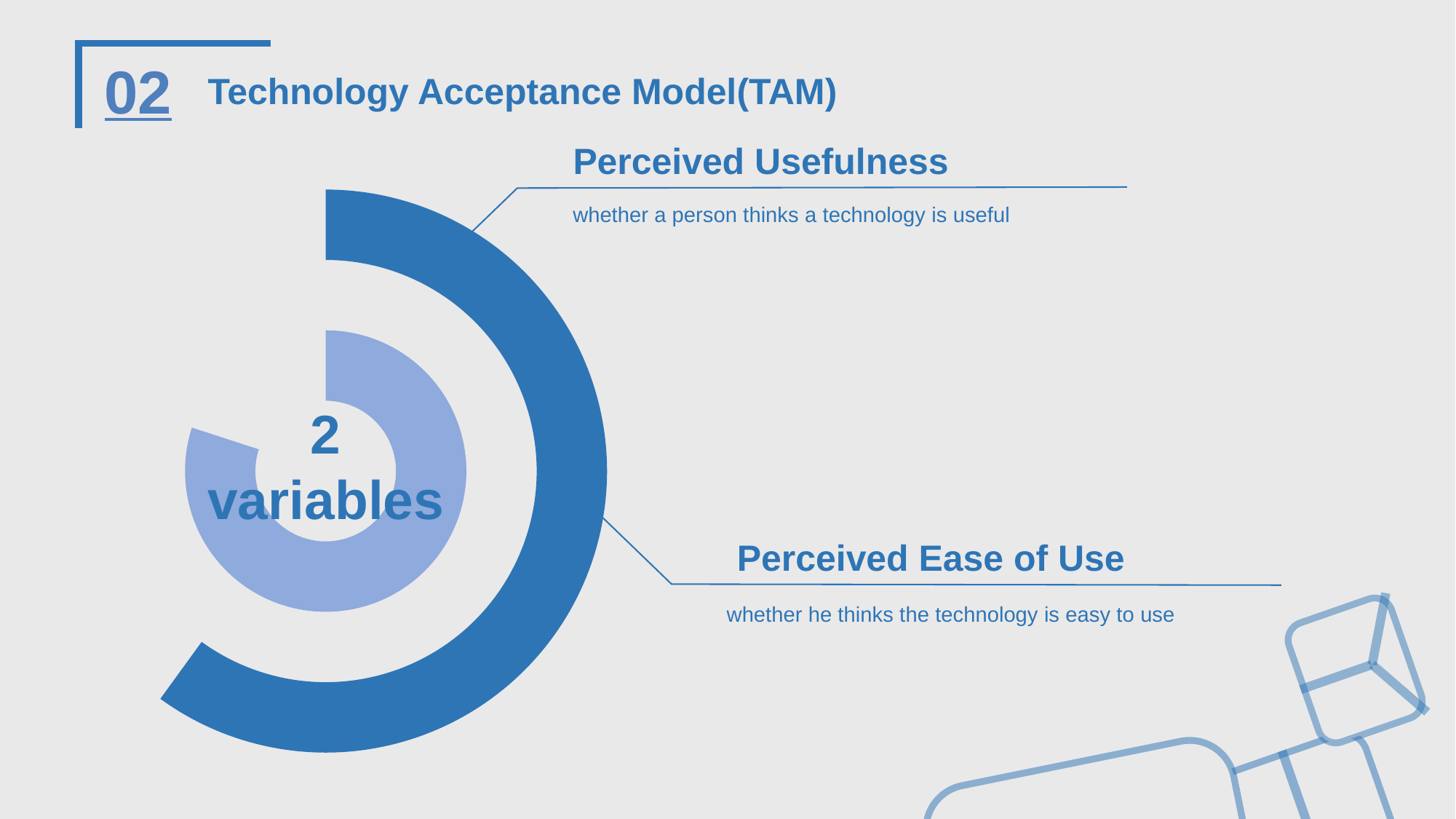

02
Technology Acceptance Model(TAM)
Perceived Usefulness

### Chart

| Category | Q1 | Q2 | Q3 |
|---|---|---|---|
| A | 8.0 | 5.0 | 6.0 |
| 非A | 2.0 | 5.0 | 4.0 |
whether a person thinks a technology is useful
2
variables

 Perceived Ease of Use
whether he thinks the technology is easy to use